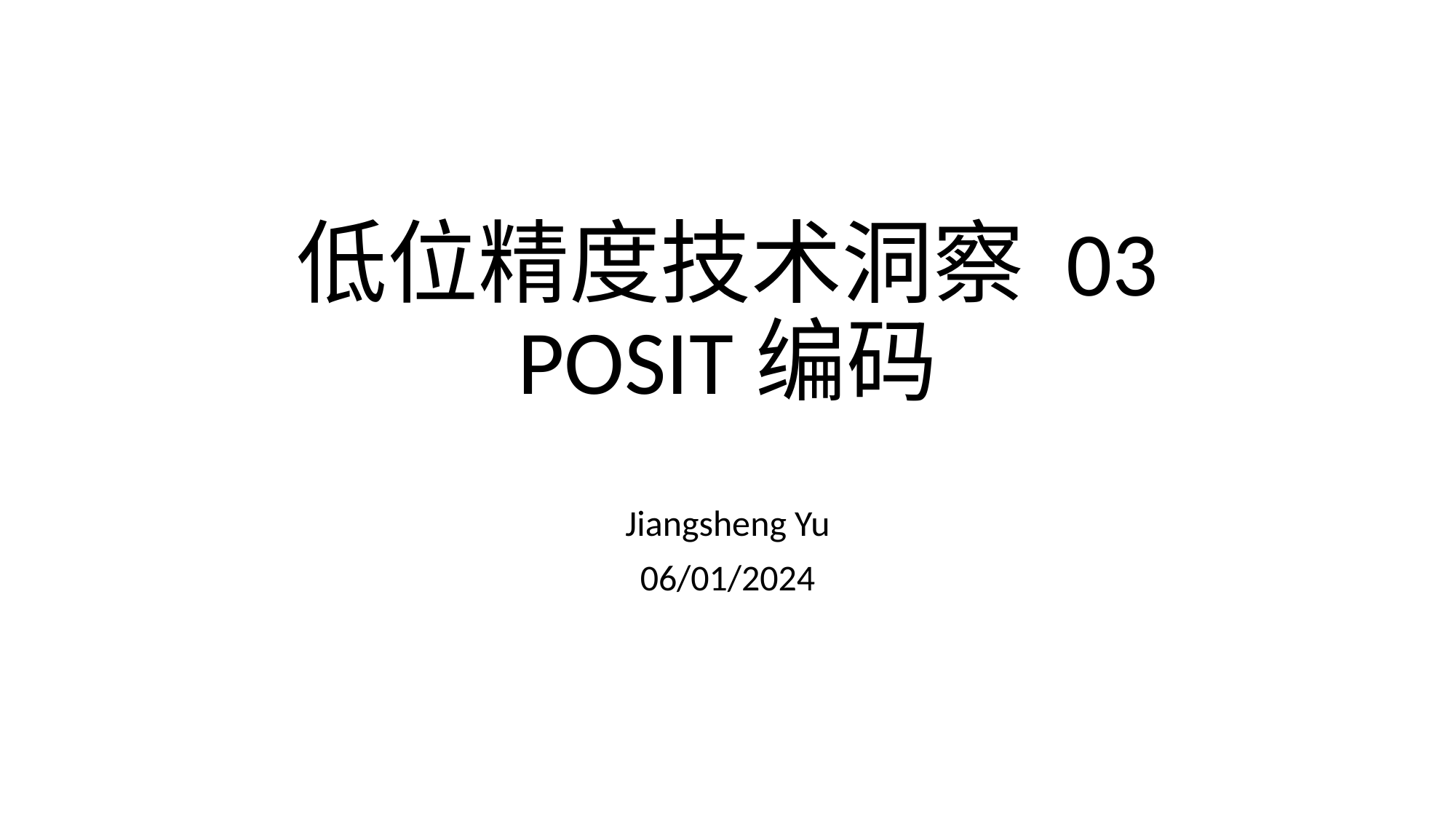

# 低位精度技术洞察 03 POSIT编码
Jiangsheng Yu
06/01/2024